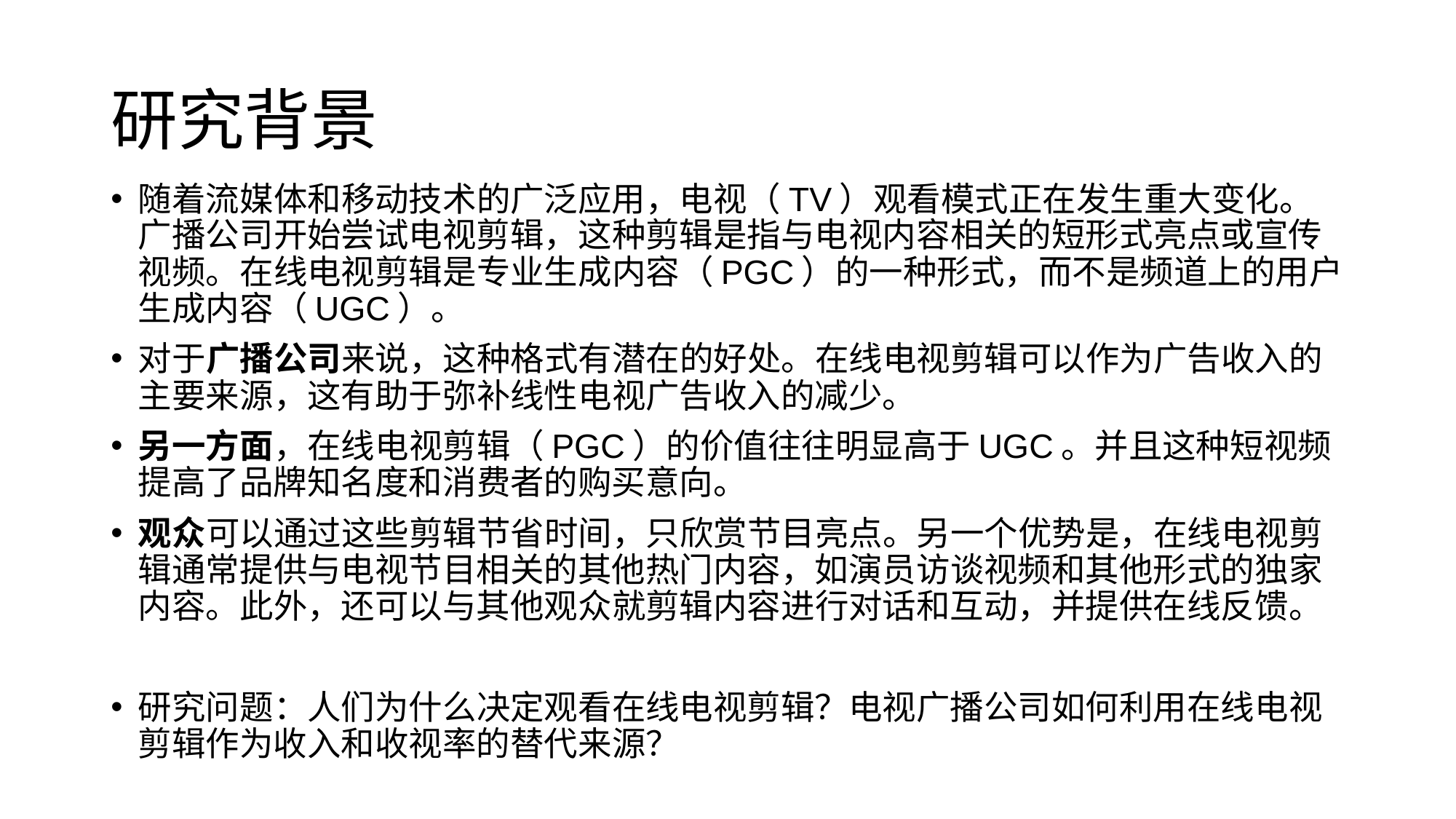

# 研究背景
随着流媒体和移动技术的广泛应用，电视（TV）观看模式正在发生重大变化。广播公司开始尝试电视剪辑，这种剪辑是指与电视内容相关的短形式亮点或宣传视频。在线电视剪辑是专业生成内容（PGC）的一种形式，而不是频道上的用户生成内容（UGC）。
对于广播公司来说，这种格式有潜在的好处。在线电视剪辑可以作为广告收入的主要来源，这有助于弥补线性电视广告收入的减少。
另一方面，在线电视剪辑（PGC）的价值往往明显高于UGC。并且这种短视频提高了品牌知名度和消费者的购买意向。
观众可以通过这些剪辑节省时间，只欣赏节目亮点。另一个优势是，在线电视剪辑通常提供与电视节目相关的其他热门内容，如演员访谈视频和其他形式的独家内容。此外，还可以与其他观众就剪辑内容进行对话和互动，并提供在线反馈。

研究问题：人们为什么决定观看在线电视剪辑？电视广播公司如何利用在线电视剪辑作为收入和收视率的替代来源？